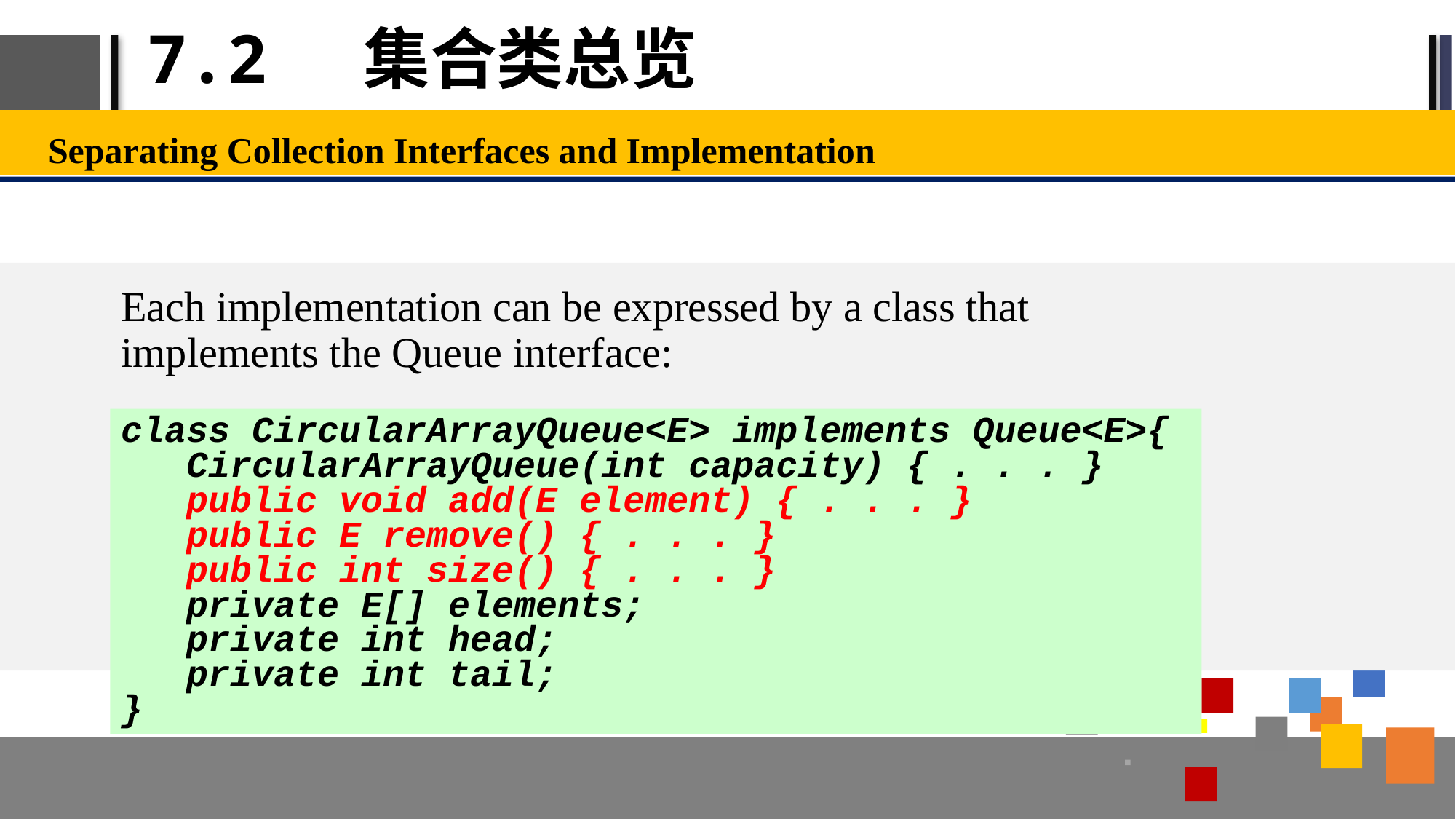

# 7.2  集合类总览

Separating Collection Interfaces and Implementation

Each implementation can be expressed by a class that implements the Queue interface:

class CircularArrayQueue<E> implements Queue<E>{
   CircularArrayQueue(int capacity) { . . . }
   public void add(E element) { . . . }
   public E remove() { . . . }
   public int size() { . . . }
   private E[] elements;
   private int head;
   private int tail;
}